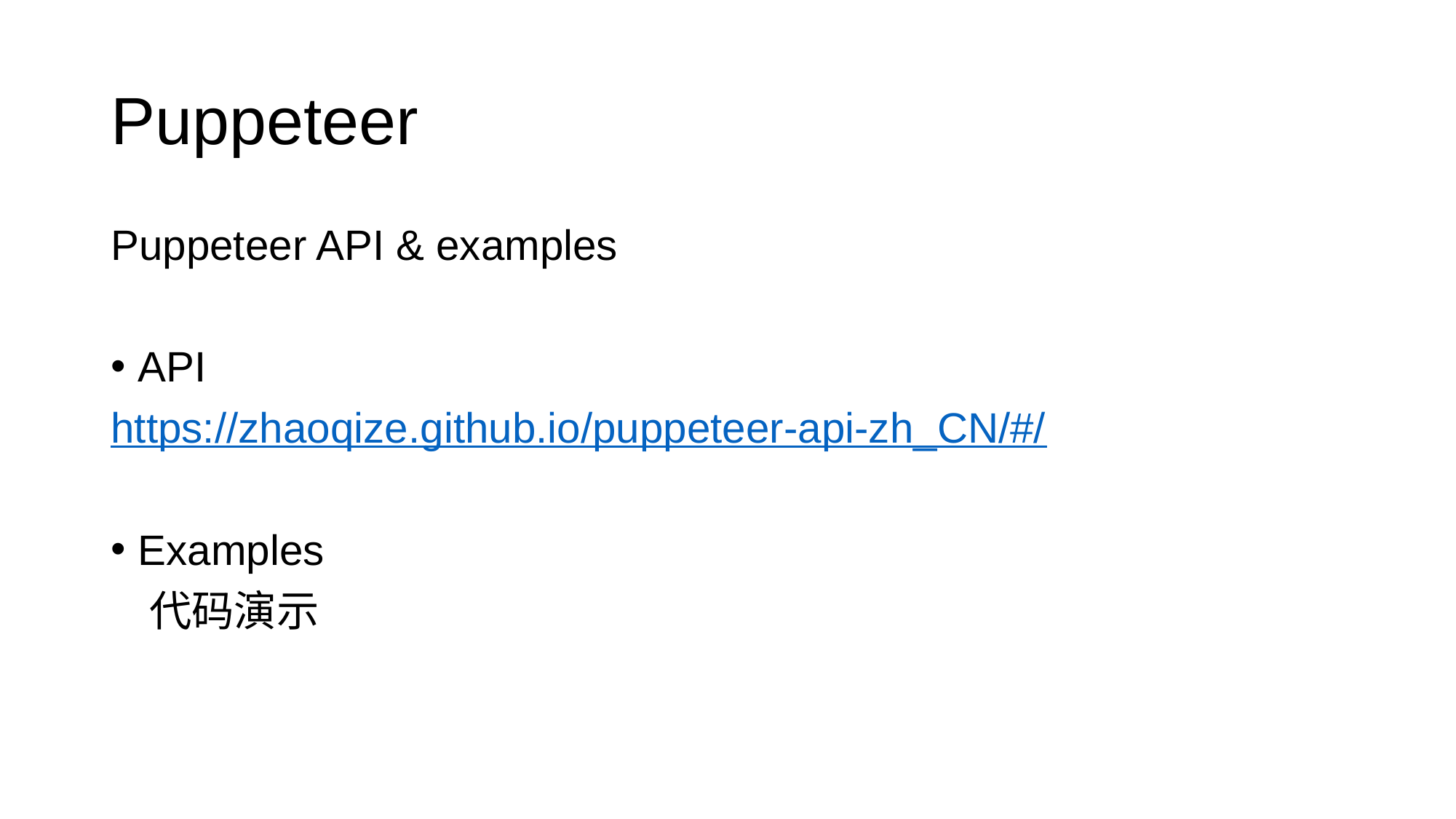

# Puppeteer
Puppeteer API & examples

API
https://zhaoqize.github.io/puppeteer-api-zh_CN/#/

Examples
   代码演示